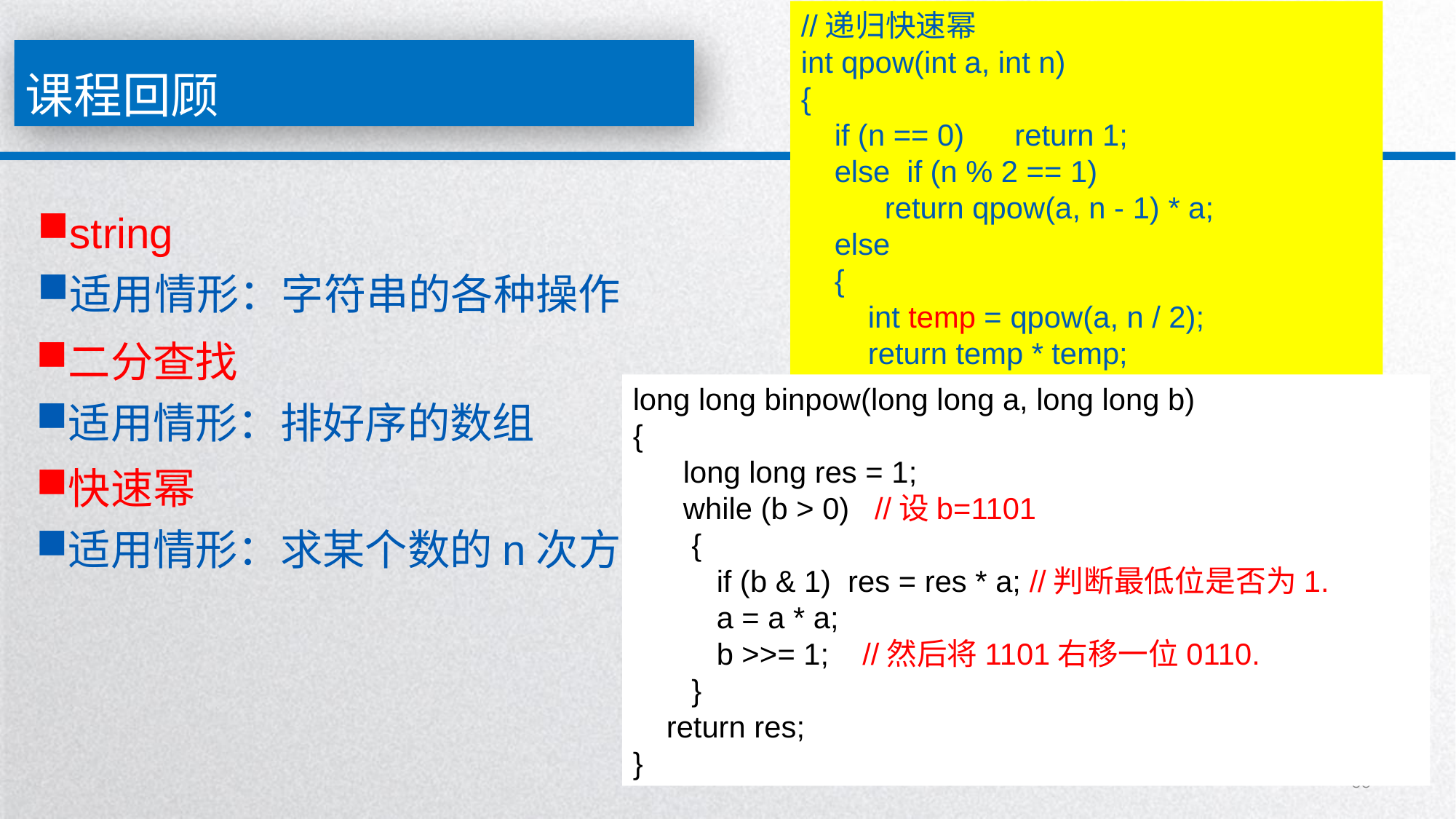

//递归快速幂
int qpow(int a, int n)
{
    if (n == 0)      return 1;
    else  if (n % 2 == 1)
          return qpow(a, n - 1) * a;
    else
    {
        int temp = qpow(a, n / 2);
        return temp * temp;
    }
}
课程回顾
string
适用情形：字符串的各种操作
二分查找
适用情形：排好序的数组
long long binpow(long long a, long long b)
{
      long long res = 1;
      while (b > 0)   //设b=1101
       {
          if (b & 1)  res = res * a; //判断最低位是否为1.
          a = a * a;
          b >>= 1;    //然后将1101右移一位0110.
       }
    return res;
}
快速幂
适用情形：求某个数的n次方
35